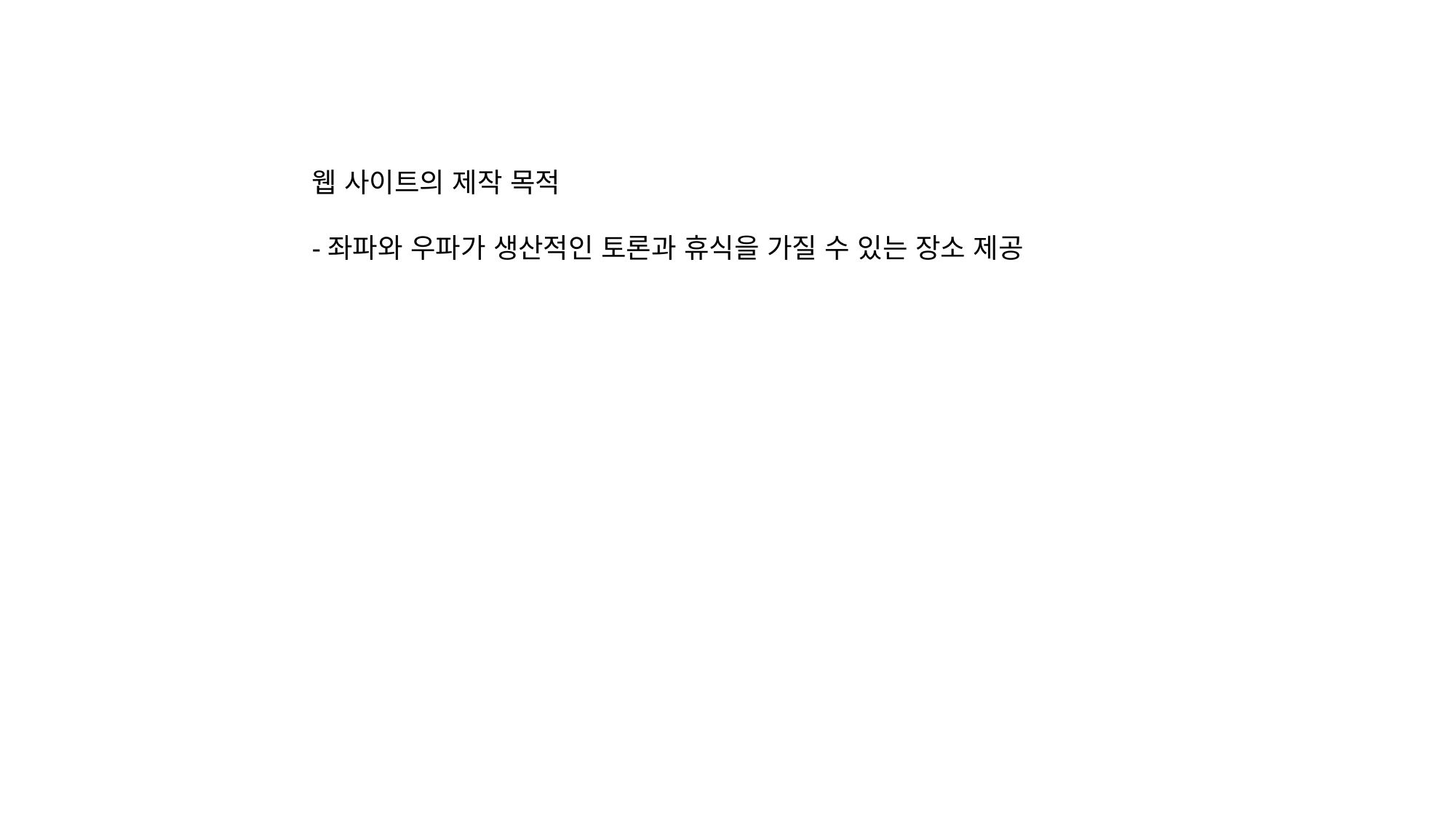

웹 사이트의 제작 목적

-좌파와 우파가 생산적인 토론과 휴식을 가질 수 있는 장소 제공